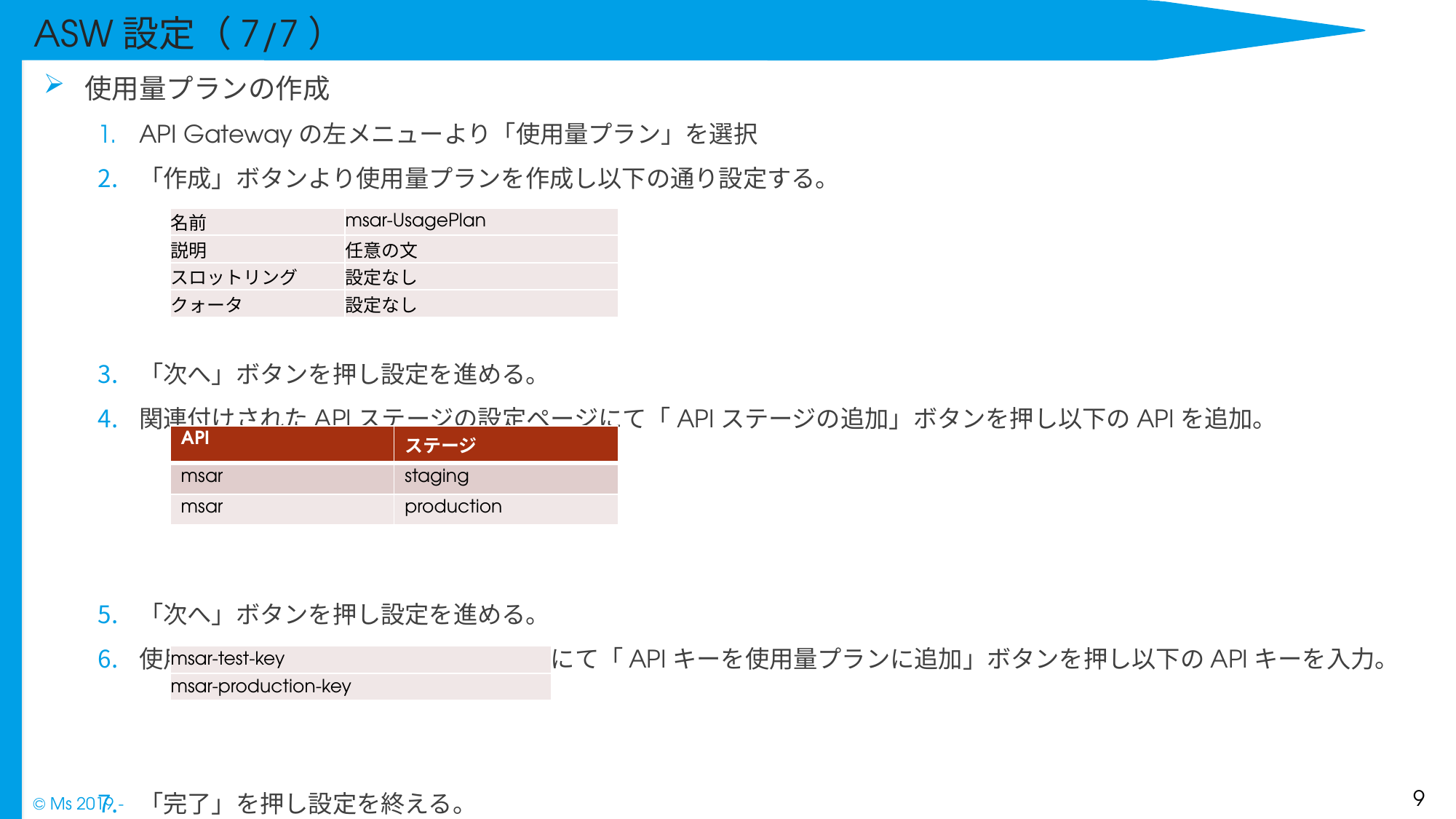

# ASW設定（7/7）
使用量プランの作成
API Gatewayの左メニューより「使用量プラン」を選択
「作成」ボタンより使用量プランを作成し以下の通り設定する。

「次へ」ボタンを押し設定を進める。
関連付けされたAPIステージの設定ページにて「APIステージの追加」ボタンを押し以下のAPIを追加。

「次へ」ボタンを押し設定を進める。
使用量プランのAPIキーの設定ページにて「APIキーを使用量プランに追加」ボタンを押し以下のAPIキーを入力。

「完了」を押し設定を終える。

| 名前 | msar-UsagePlan |
| --- | --- |
| 説明 | 任意の文 |
| スロットリング | 設定なし |
| クォータ | 設定なし |
| API | ステージ |
| --- | --- |
| msar | staging |
| msar | production |
| msar-test-key |
| --- |
| msar-production-key |
9